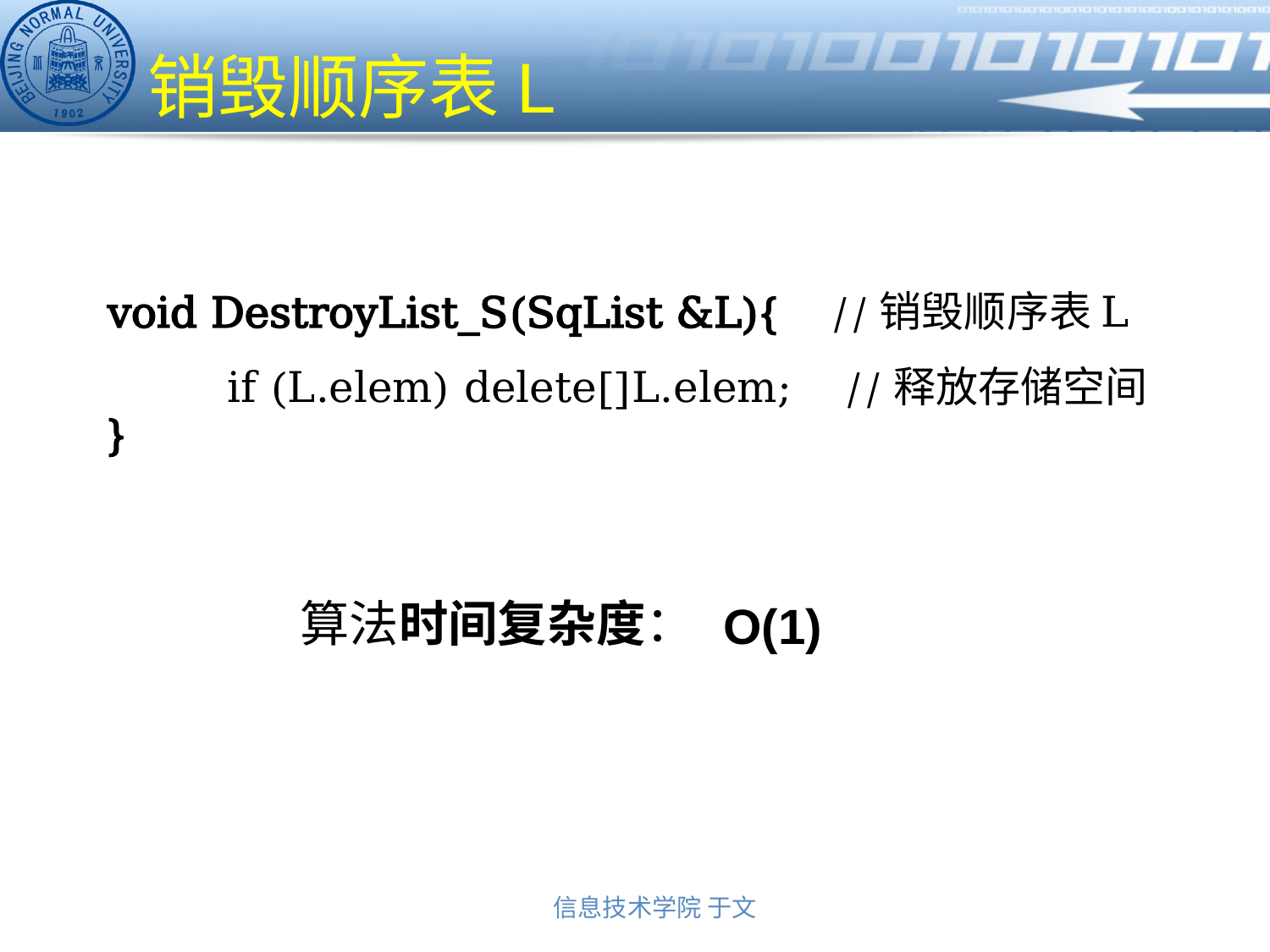

# 销毁顺序表L
void DestroyList_S(SqList &L){    //销毁顺序表L

}
if (L.elem) delete[]L.elem;    //释放存储空间
算法时间复杂度：
O(1)